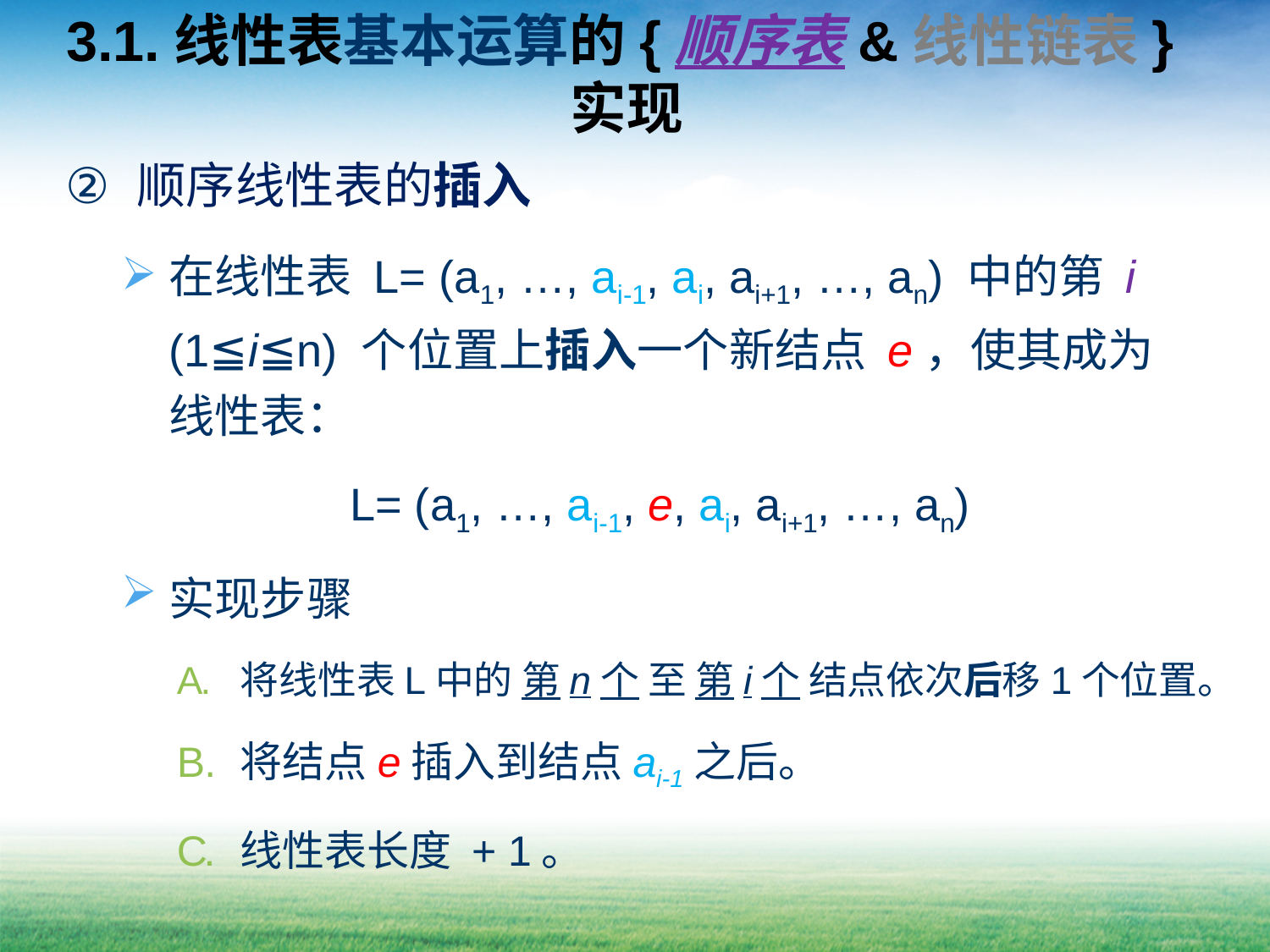

# 3.1.线性表基本运算的{顺序表&线性链表}实现
顺序线性表的插入
在线性表 L= (a1, …, ai-1, ai, ai+1, …, an) 中的第 i (1≦i≦n) 个位置上插入一个新结点 e，使其成为线性表：
	        L= (a1, …, ai-1, e, ai, ai+1, …, an)
实现步骤
将线性表L中的 第n个 至 第i个 结点依次后移1个位置。
将结点e插入到结点ai-1之后。
线性表长度 + 1。